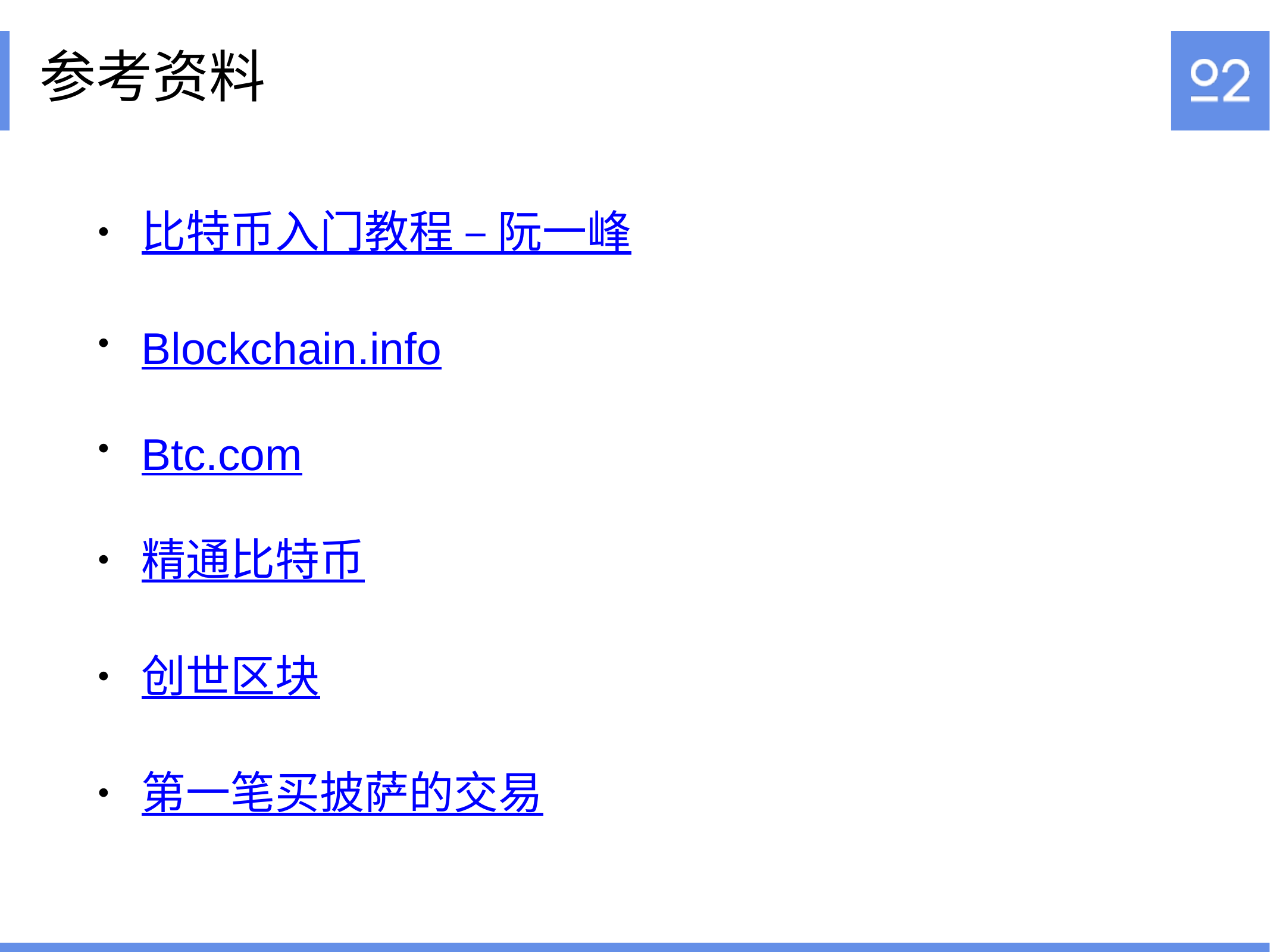

# 参考资料
比特币入门教程 – 阮一峰
Blockchain.info
Btc.com
精通比特币
创世区块
第一笔买披萨的交易